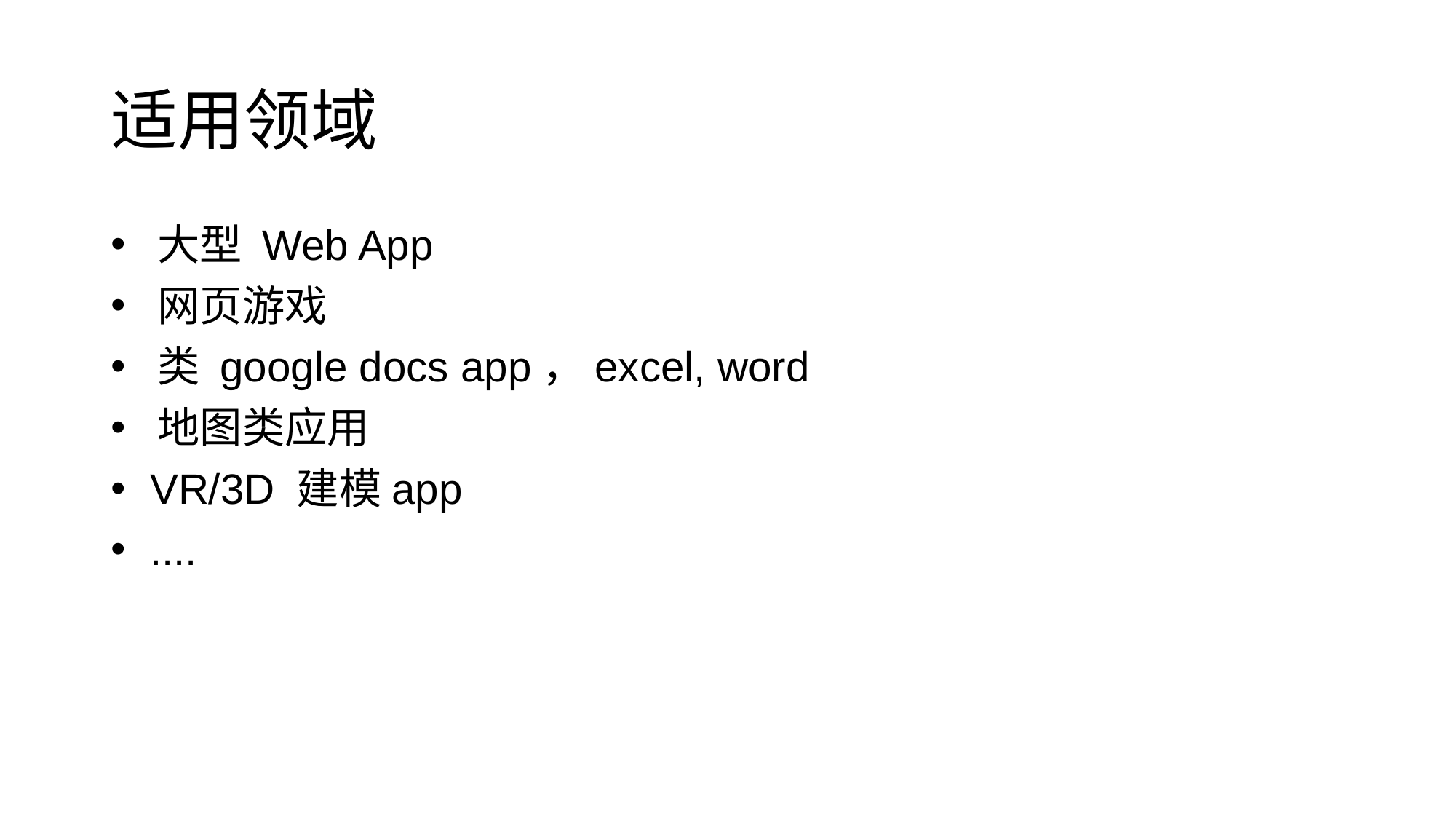

# 适用领域
 大型 Web App
 网页游戏
 类 google docs app，excel, word
 地图类应用
 VR/3D 建模app
 ....